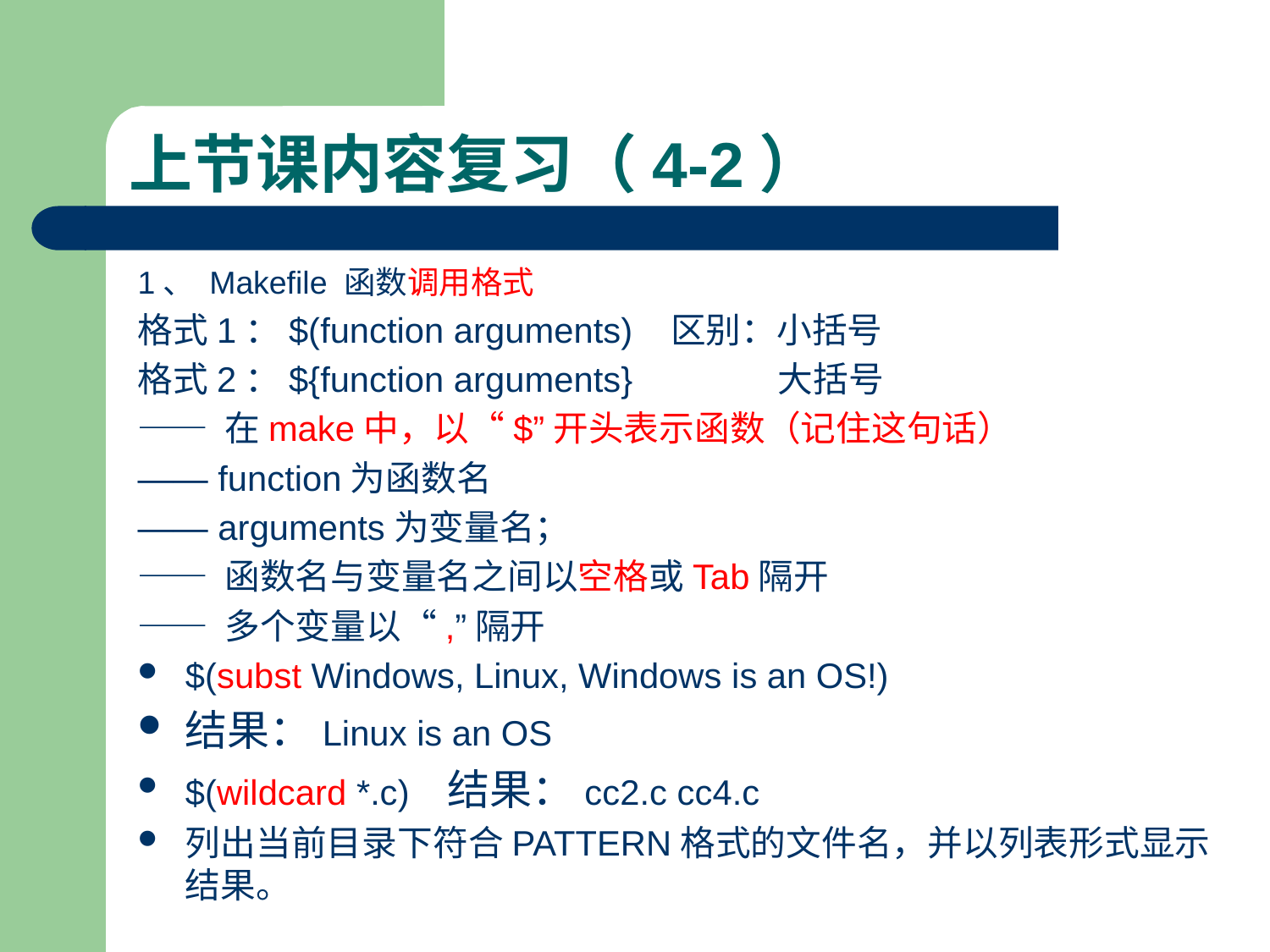

# 上节课内容复习（4-2）
1、 Makefile 函数调用格式
格式1：$(function arguments)   区别：小括号
格式2：${function arguments}              大括号
—— 在make中，以“$”开头表示函数（记住这句话）
—— function为函数名
—— arguments为变量名；
—— 函数名与变量名之间以空格或Tab隔开
—— 多个变量以“,”隔开
$(subst Windows, Linux, Windows is an OS!)
结果：Linux is an OS
$(wildcard *.c)   结果：cc2.c cc4.c
列出当前目录下符合PATTERN格式的文件名，并以列表形式显示结果。